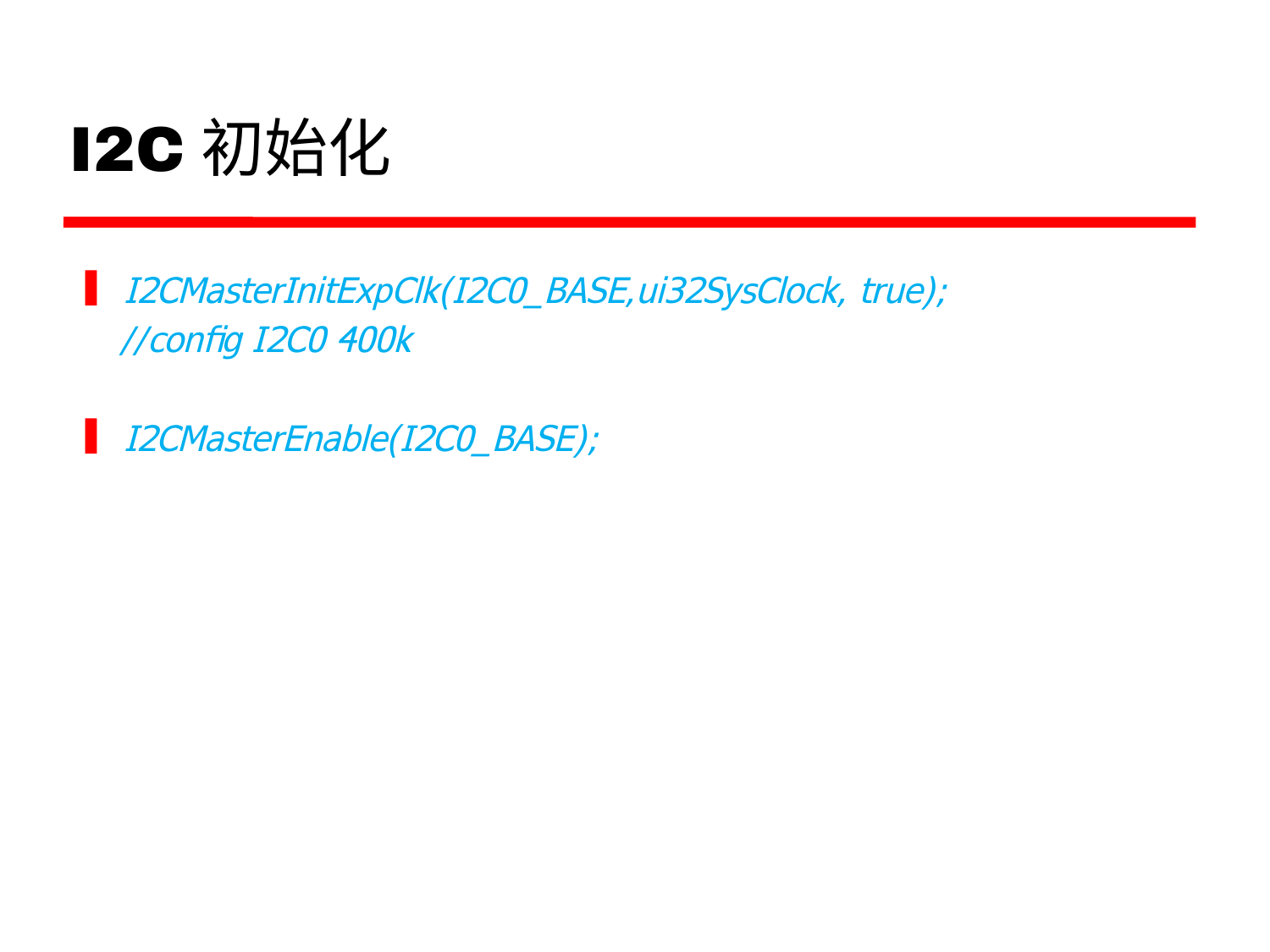

# I2C初始化
I2CMasterInitExpClk(I2C0_BASE,ui32SysClock, true);
    //config I2C0 400k

I2CMasterEnable(I2C0_BASE);